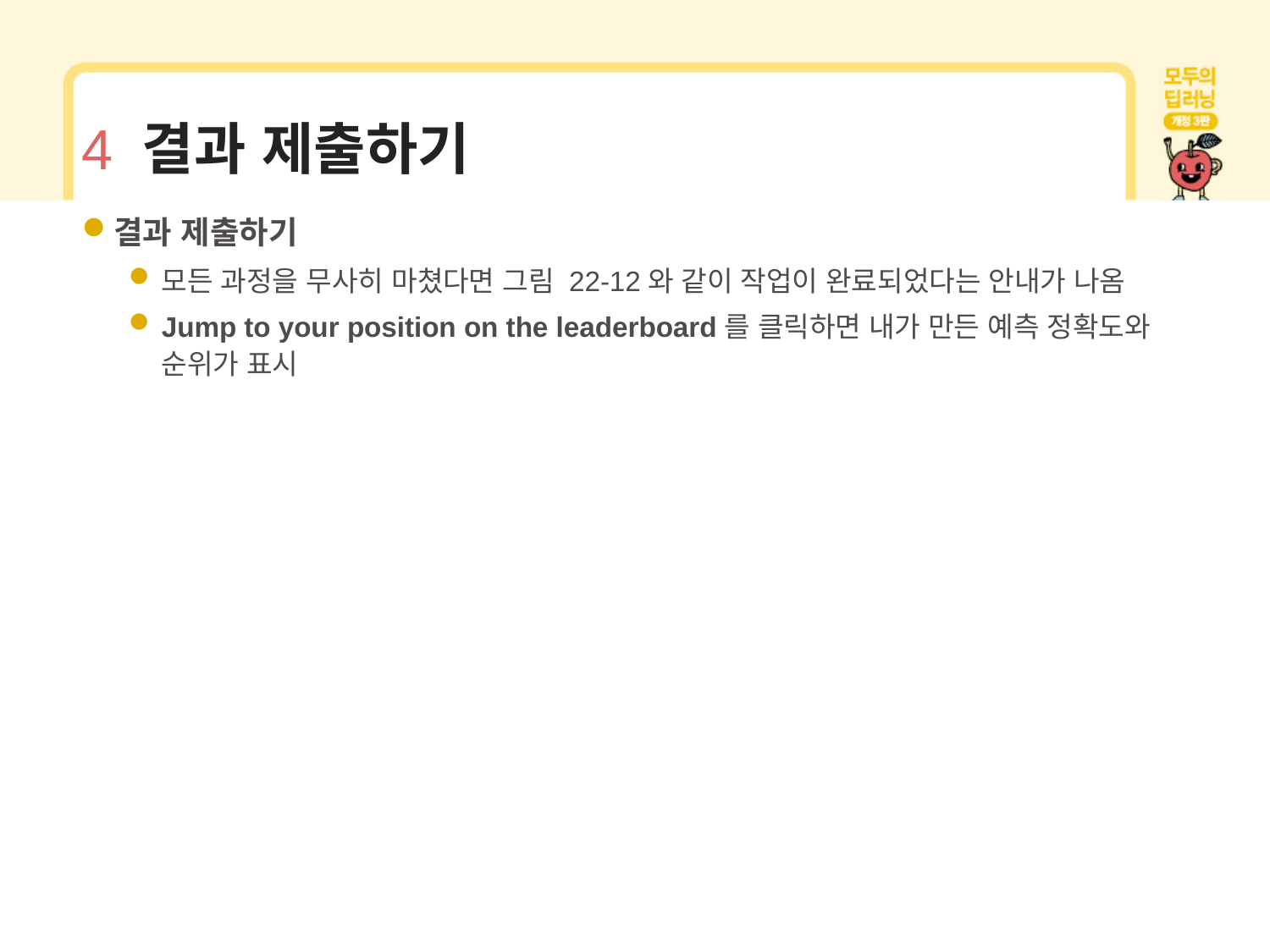

# 4 결과 제출하기
결과 제출하기
모든 과정을 무사히 마쳤다면 그림 22-12와 같이 작업이 완료되었다는 안내가 나옴
Jump to your position on the leaderboard를 클릭하면 내가 만든 예측 정확도와 순위가 표시